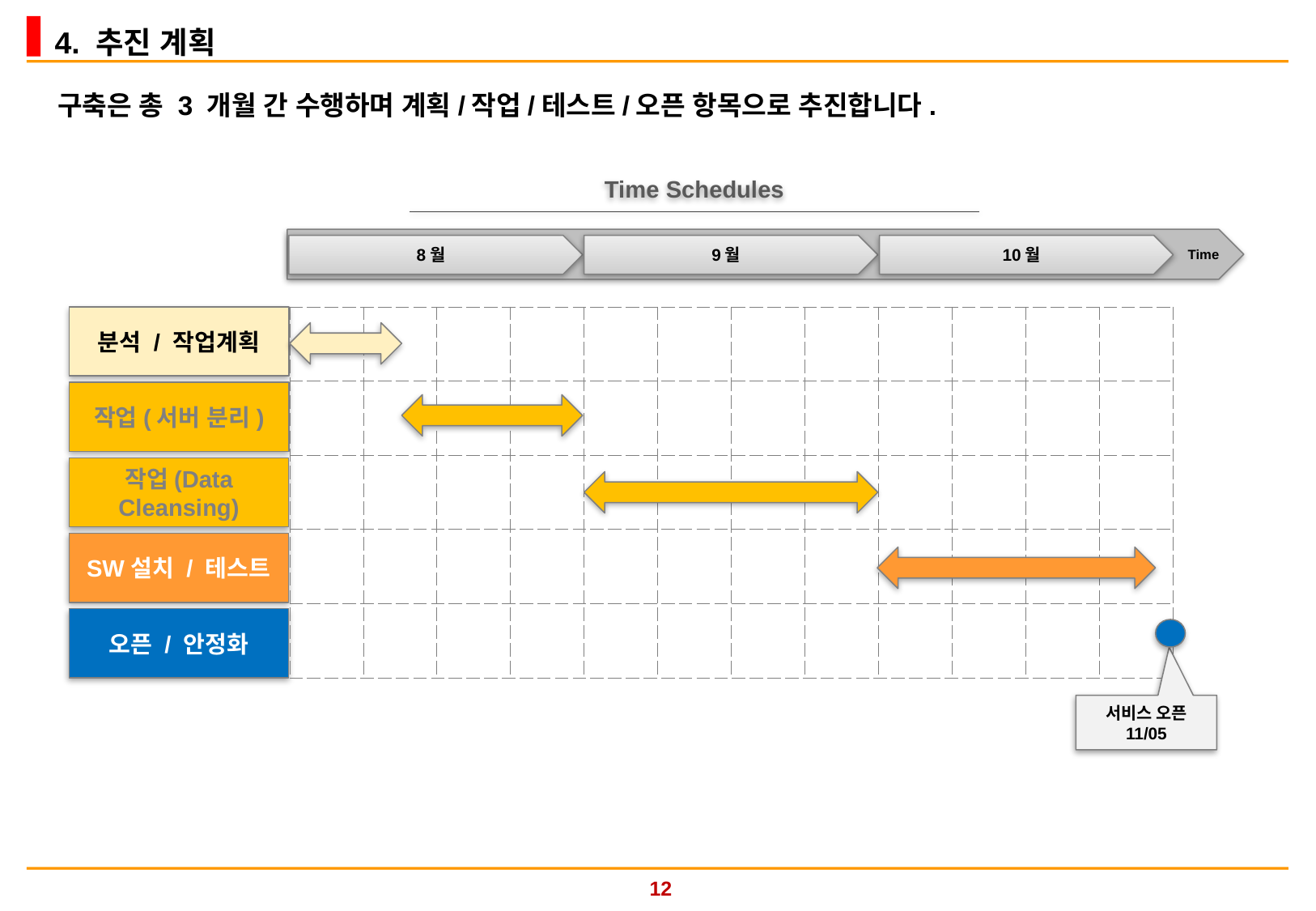

4. 추진 계획
구축은 총 3 개월 간 수행하며 계획/작업/테스트/오픈 항목으로 추진합니다.
Time Schedules
 Time
8월
9월
10월
분석 / 작업계획
|  |  |  |  |  |  |  |  |  |  |  |  |
| --- | --- | --- | --- | --- | --- | --- | --- | --- | --- | --- | --- |
|  |  |  |  |  |  |  |  |  |  |  |  |
|  |  |  |  |  |  |  |  |  |  |  |  |
|  |  |  |  |  |  |  |  |  |  |  |  |
|  |  |  |  |  |  |  |  |  |  |  |  |

작업(서버 분리)

작업(Data Cleansing)

SW설치 / 테스트

오픈 / 안정화

서비스 오픈
11/05